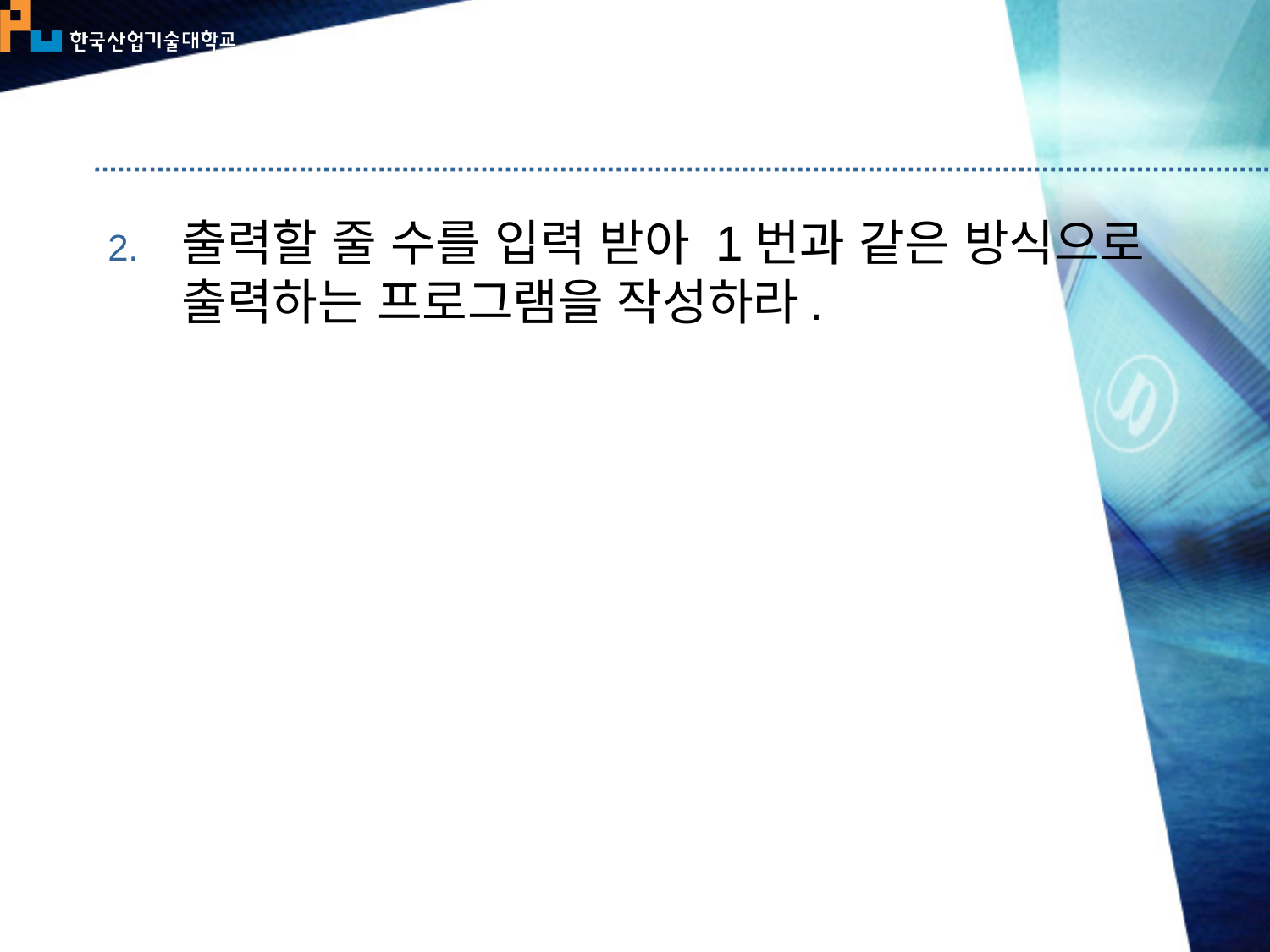

#

출력할 줄 수를 입력 받아 1번과 같은 방식으로 출력하는 프로그램을 작성하라.